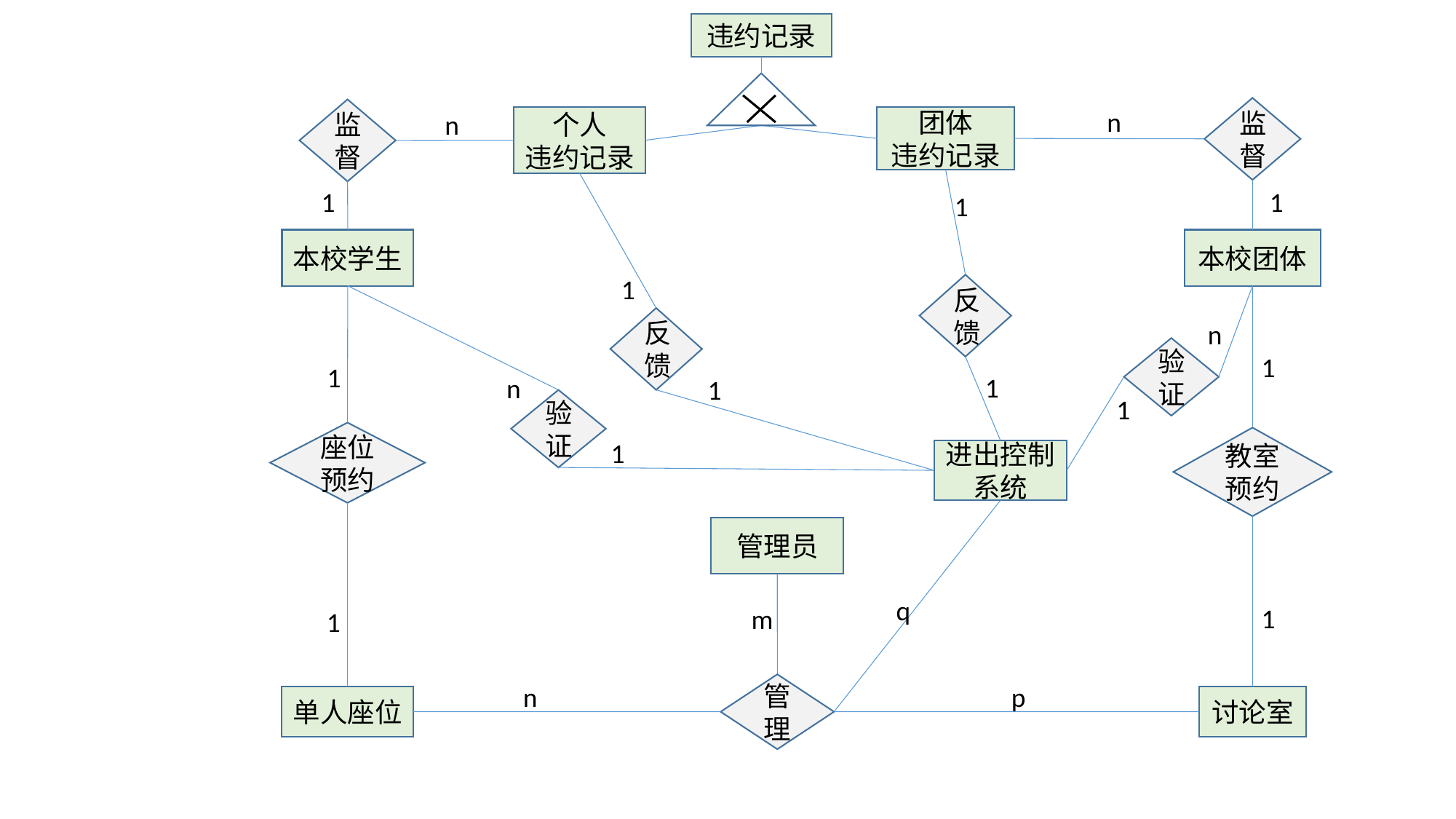

违约记录

监督
n
监督
n
个人
违约记录
团体
违约记录
1
1
1
本校学生
本校团体
1
反馈
反馈
n
验证
1
1
1
n
1
1
验证
座位预约
教室预约
1
进出控制系统
管理员
q
1
m
1
管理
p
n
单人座位
讨论室